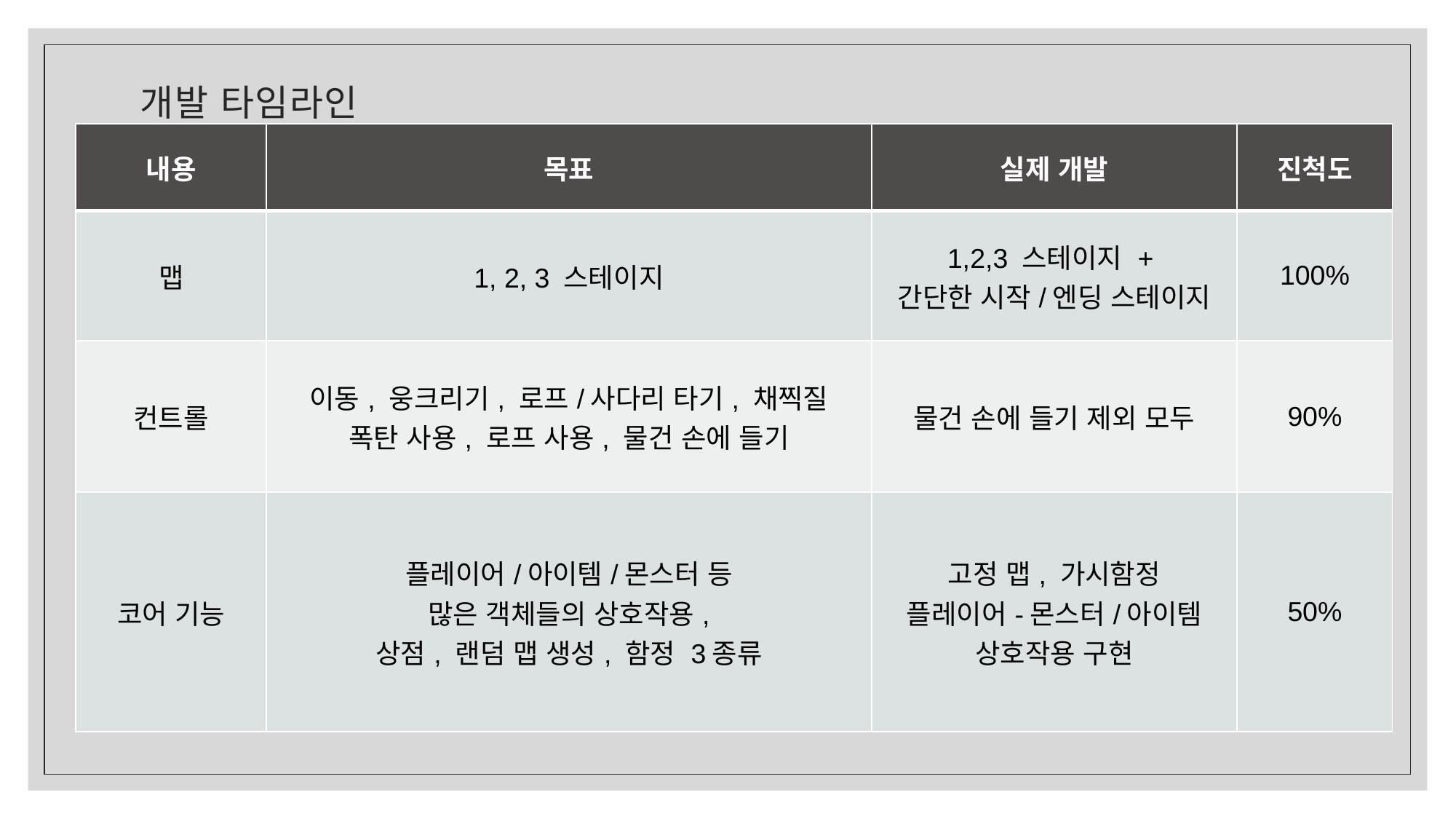

# 개발 타임라인
| 내용 | 목표 | 실제 개발 | 진척도 |
| --- | --- | --- | --- |
| 맵 | 1, 2, 3 스테이지 | 1,2,3 스테이지 + 간단한 시작/엔딩 스테이지 | 100% |
| 컨트롤 | 이동, 웅크리기, 로프/사다리 타기, 채찍질 폭탄 사용, 로프 사용, 물건 손에 들기 | 물건 손에 들기 제외 모두 | 90% |
| 코어 기능 | 플레이어/아이템/몬스터 등 많은 객체들의 상호작용, 상점, 랜덤 맵 생성, 함정 3종류 | 고정 맵, 가시함정 플레이어-몬스터/아이템 상호작용 구현 | 50% |